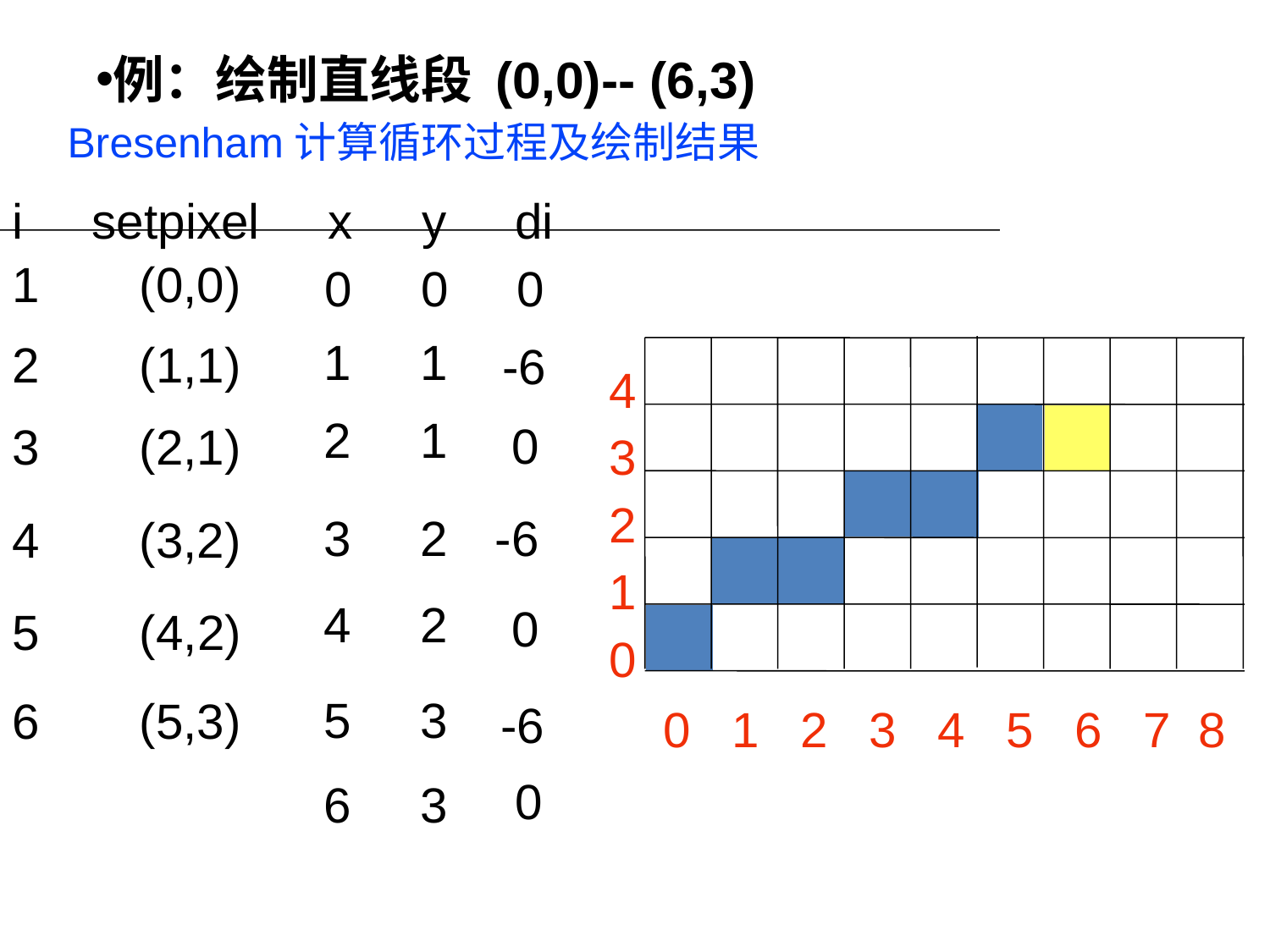

例：绘制直线段 (0,0)-- (6,3)
Bresenham计算循环过程及绘制结果
i     setpixel     x     y     di

1 	(0,0)
  0     0     0
1     1
2	(1,1)
 -6

4
3
2
1
0
 0   1   2   3   4   5   6   7  8
2     1
0
3	(2,1)

3     2
 -6
4	(3,2)

4     2
0
5	(4,2)

5     3
6	(5,3)
 -6
0
6     3